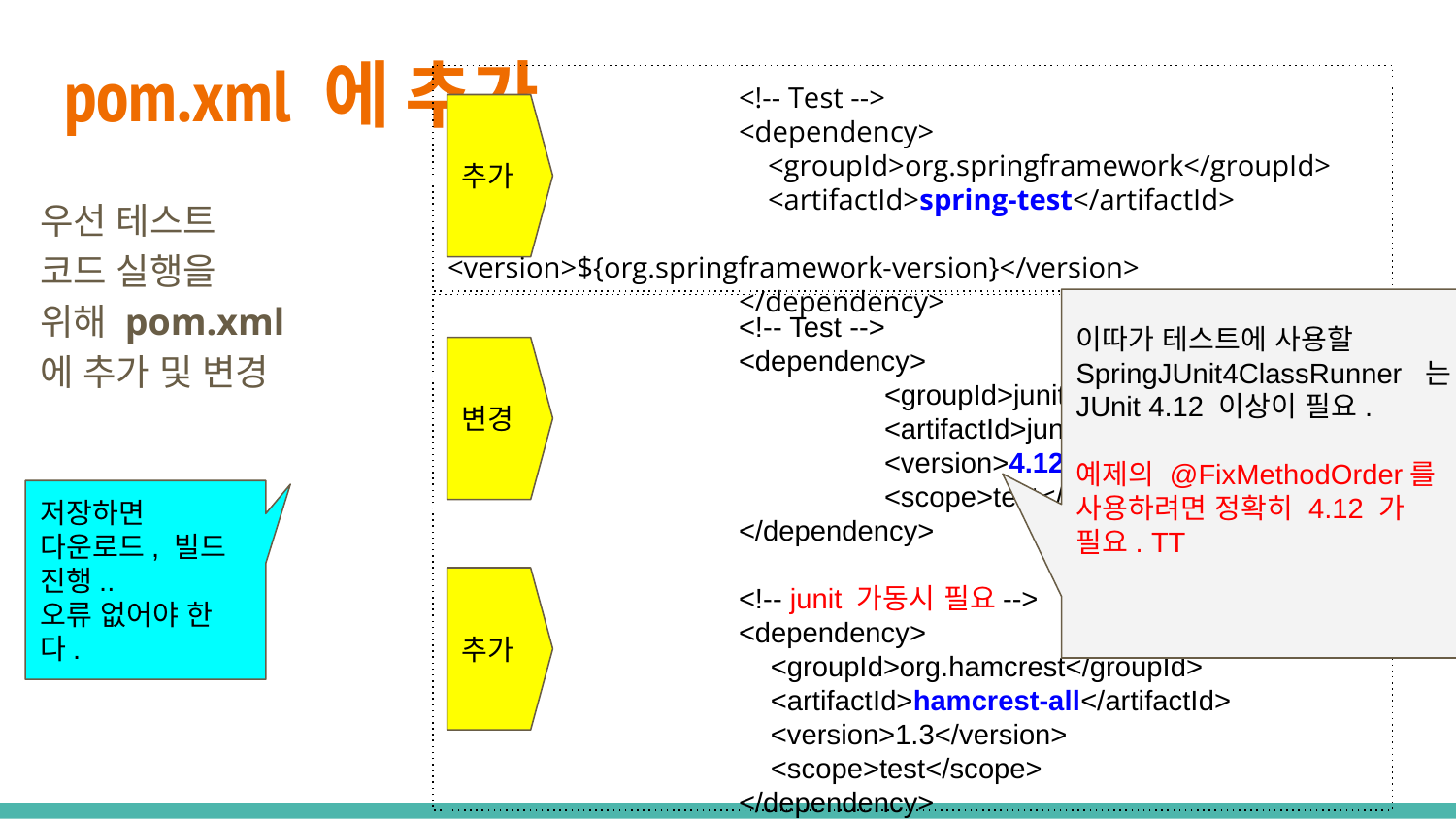

# pom.xml 에 추가
		<!-- Test -->
		<dependency>
		    <groupId>org.springframework</groupId>
		    <artifactId>spring-test</artifactId>
		    <version>${org.springframework-version}</version>
		</dependency>
추가
우선 테스트 코드 실행을 위해 pom.xml 에 추가 및 변경
이따가 테스트에 사용할 SpringJUnit4ClassRunner  는 JUnit 4.12 이상이 필요.
예제의 @FixMethodOrder를 사용하려면 정확히 4.12 가 필요. TT

		<!-- Test -->
		<dependency>
			<groupId>junit</groupId>
			<artifactId>junit</artifactId>
			<version>4.12</version>
			<scope>test</scope>
		</dependency>

		<!-- junit 가동시 필요-->
		<dependency>
		    <groupId>org.hamcrest</groupId>
		    <artifactId>hamcrest-all</artifactId>
		    <version>1.3</version>
		    <scope>test</scope>
		</dependency>

변경
저장하면
다운로드, 빌드
진행..
오류 없어야 한다.
추가